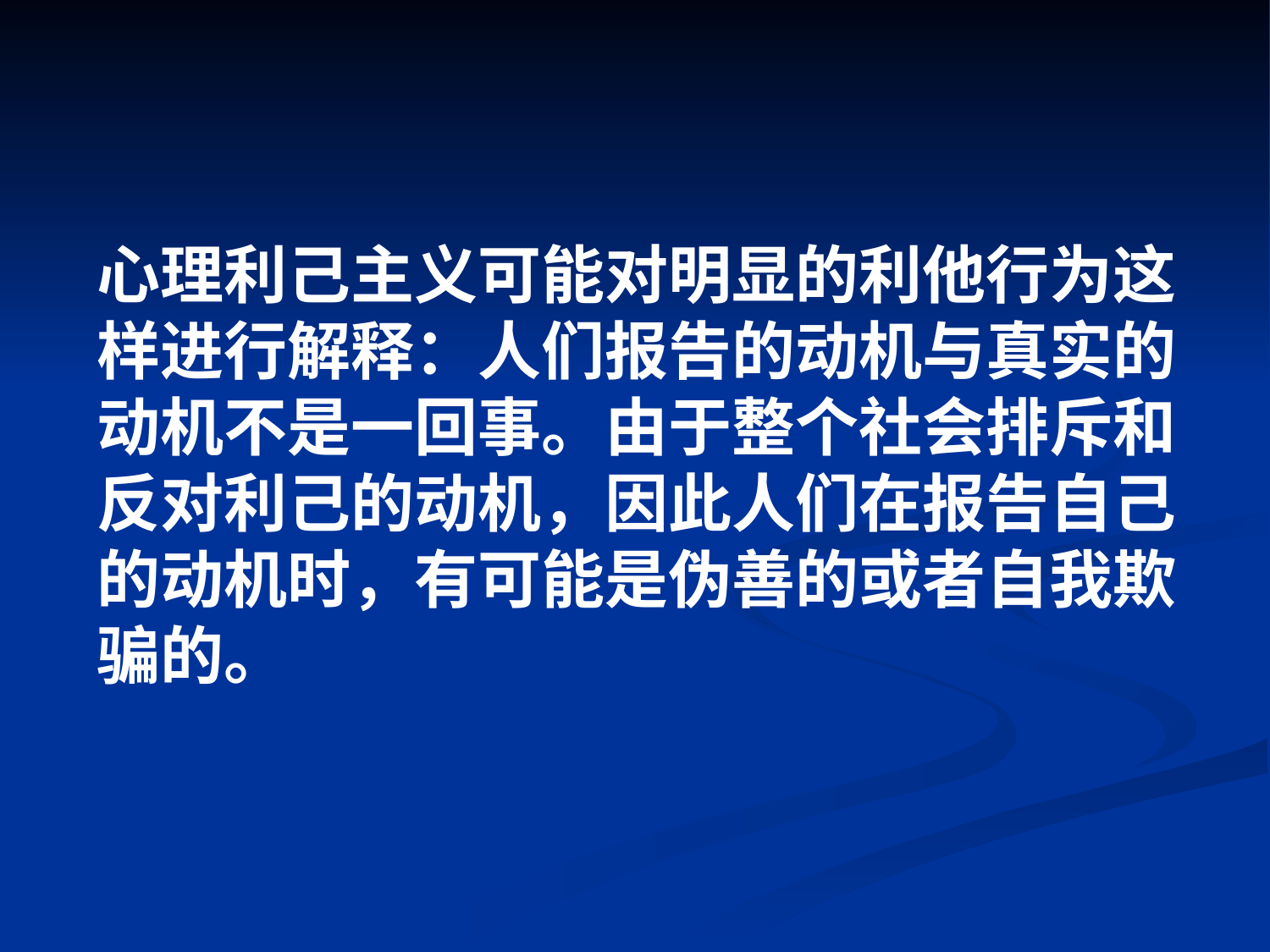

心理利己主义可能对明显的利他行为这样进行解释：人们报告的动机与真实的动机不是一回事。由于整个社会排斥和反对利己的动机，因此人们在报告自己的动机时，有可能是伪善的或者自我欺骗的。